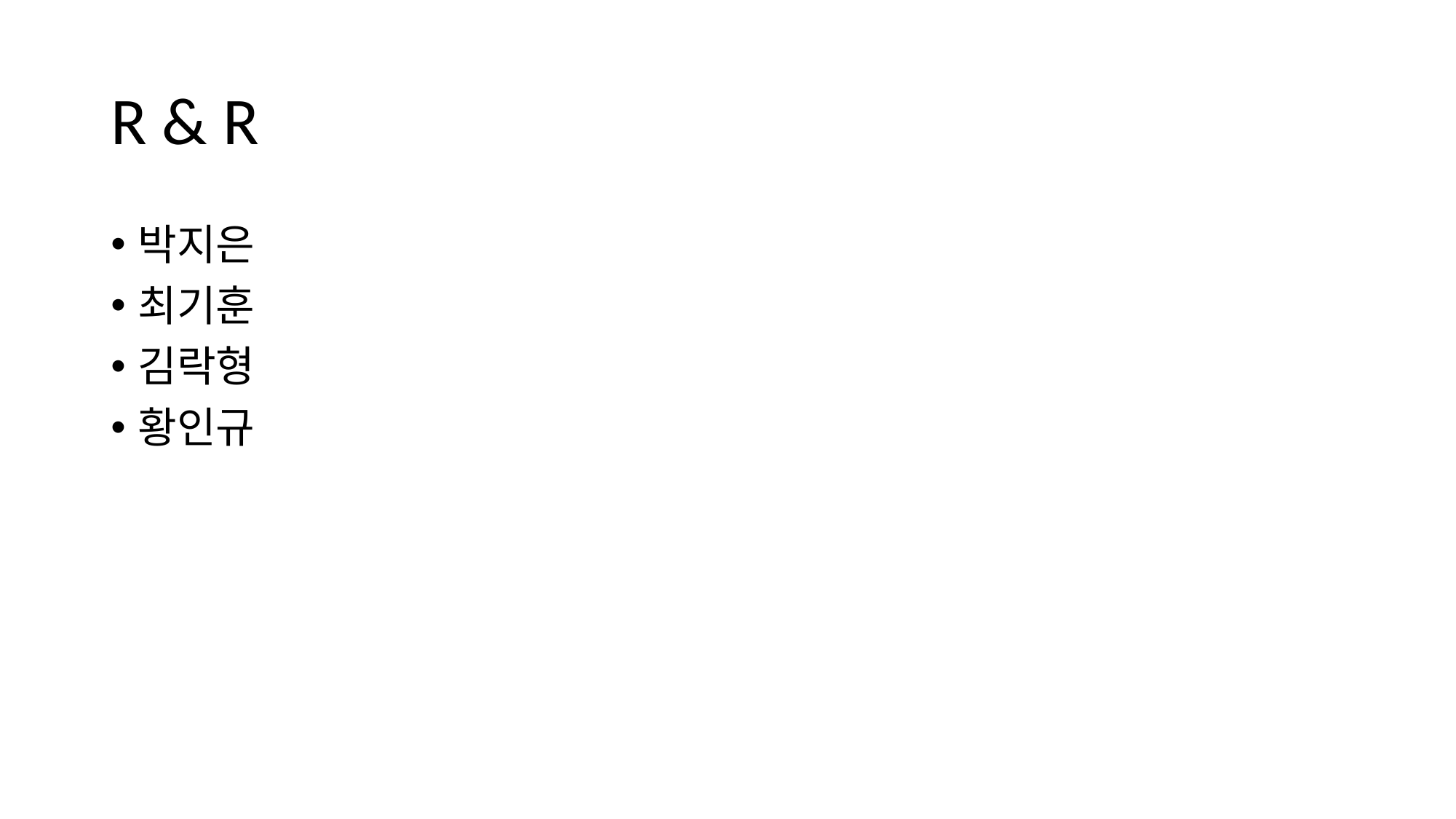

# R & R
박지은
최기훈
김락형
황인규